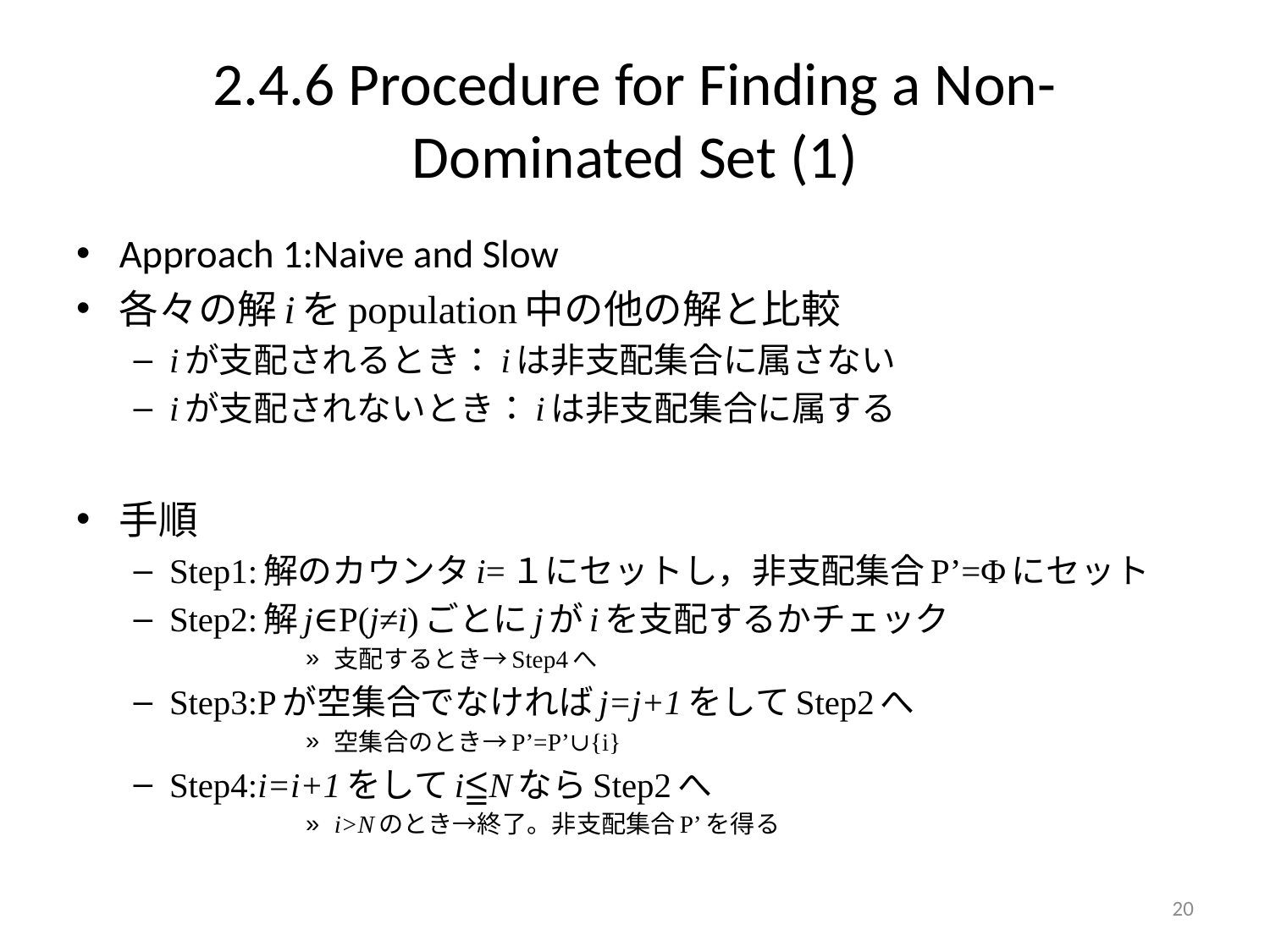

# 2.4.6 Procedure for Finding a Non-Dominated Set (1)
Approach 1:Naive and Slow
各々の解iをpopulation中の他の解と比較
iが支配されるとき：iは非支配集合に属さない
iが支配されないとき：iは非支配集合に属する

手順
Step1:解のカウンタi=１にセットし，非支配集合P’=Φにセット
Step2:解j∈P(j≠i)ごとにjがiを支配するかチェック
支配するとき→Step4へ
Step3:Pが空集合でなければj=j+1をしてStep2へ
空集合のとき→P’=P’∪{i}
Step4:i=i+1をしてi≦NならStep2へ
i>Nのとき→終了。非支配集合P’を得る

20